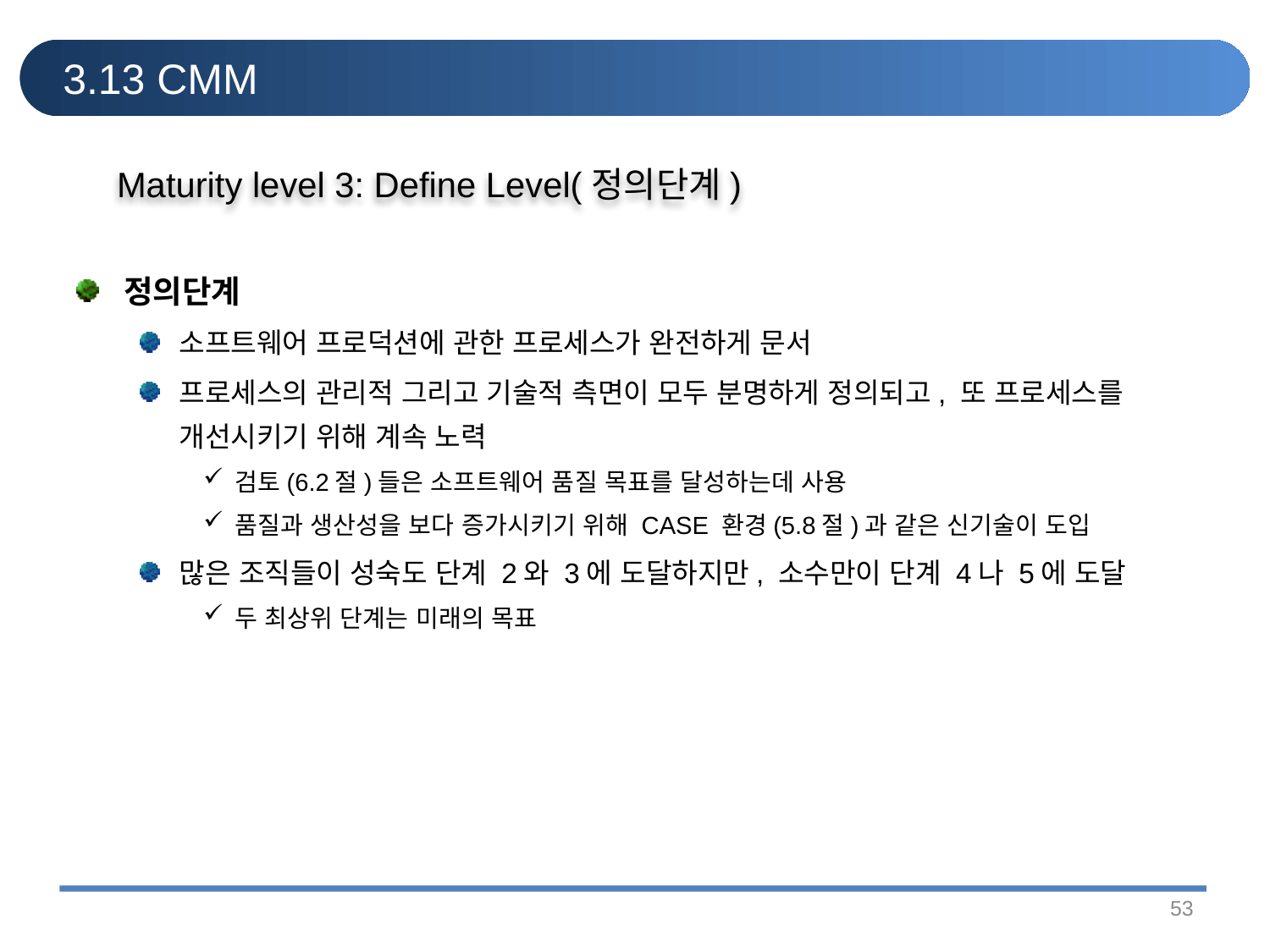

# 3.13 CMM
Maturity level 3: Define Level(정의단계)
정의단계
소프트웨어 프로덕션에 관한 프로세스가 완전하게 문서
프로세스의 관리적 그리고 기술적 측면이 모두 분명하게 정의되고, 또 프로세스를 개선시키기 위해 계속 노력
검토(6.2절)들은 소프트웨어 품질 목표를 달성하는데 사용
품질과 생산성을 보다 증가시키기 위해 CASE 환경(5.8절)과 같은 신기술이 도입
많은 조직들이 성숙도 단계 2와 3에 도달하지만, 소수만이 단계 4나 5에 도달
두 최상위 단계는 미래의 목표

53